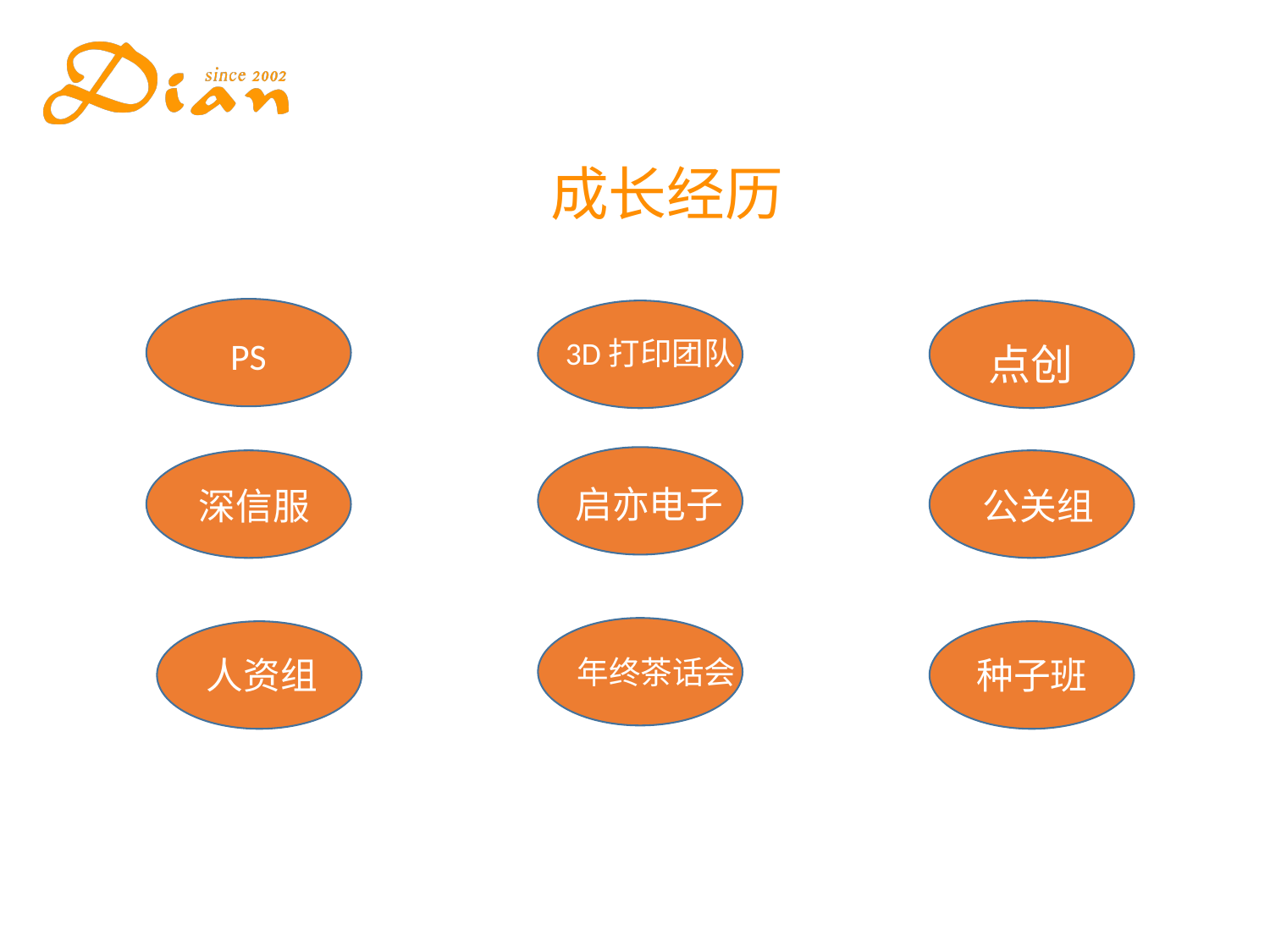

成长经历

PS
3D打印团队
点创

启亦电子
深信服
公关组

人资组
年终茶话会
种子班

3